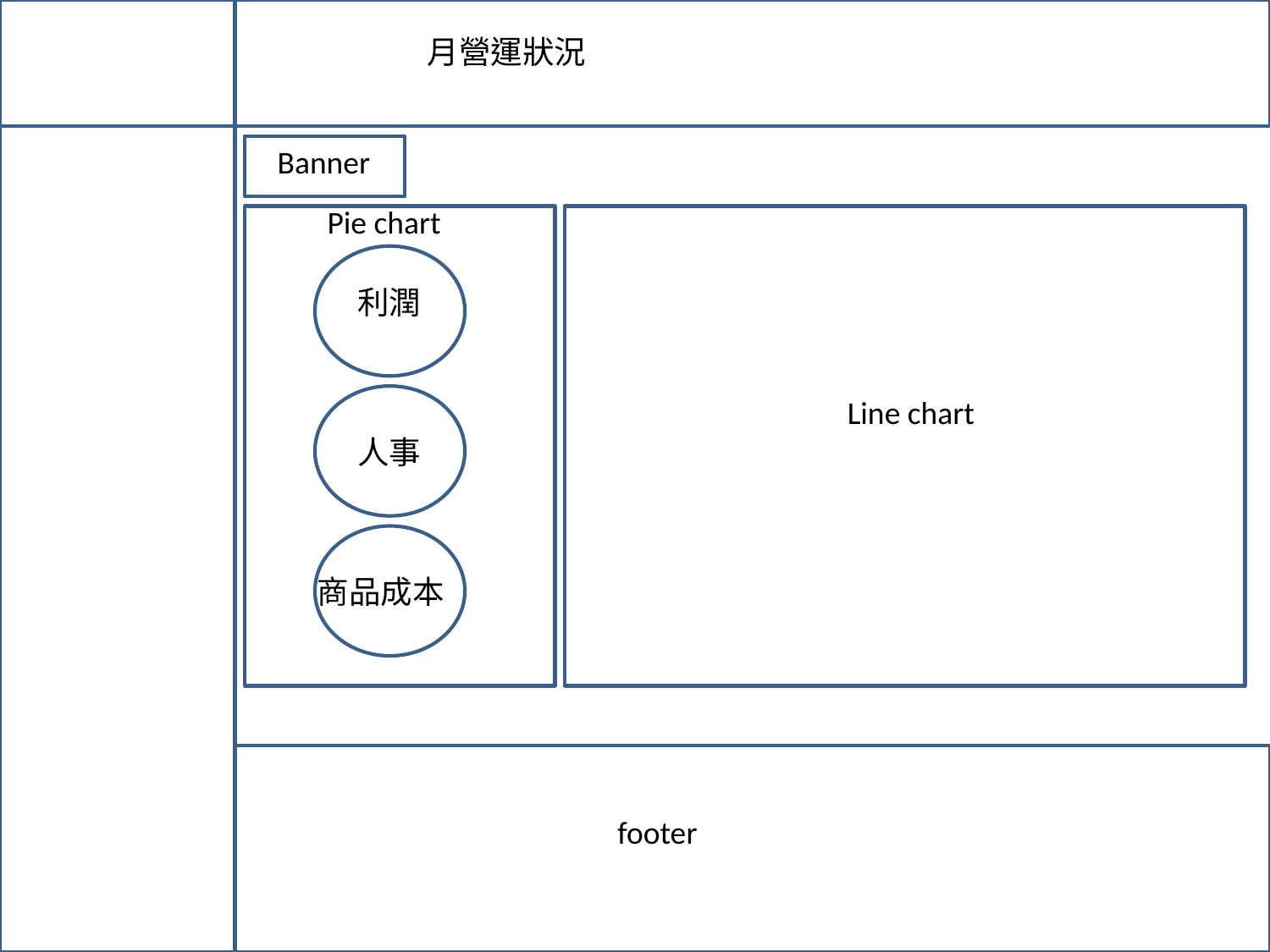

月營運狀況

Banner
Pie chart

利潤

Line chart
人事

商品成本

footer